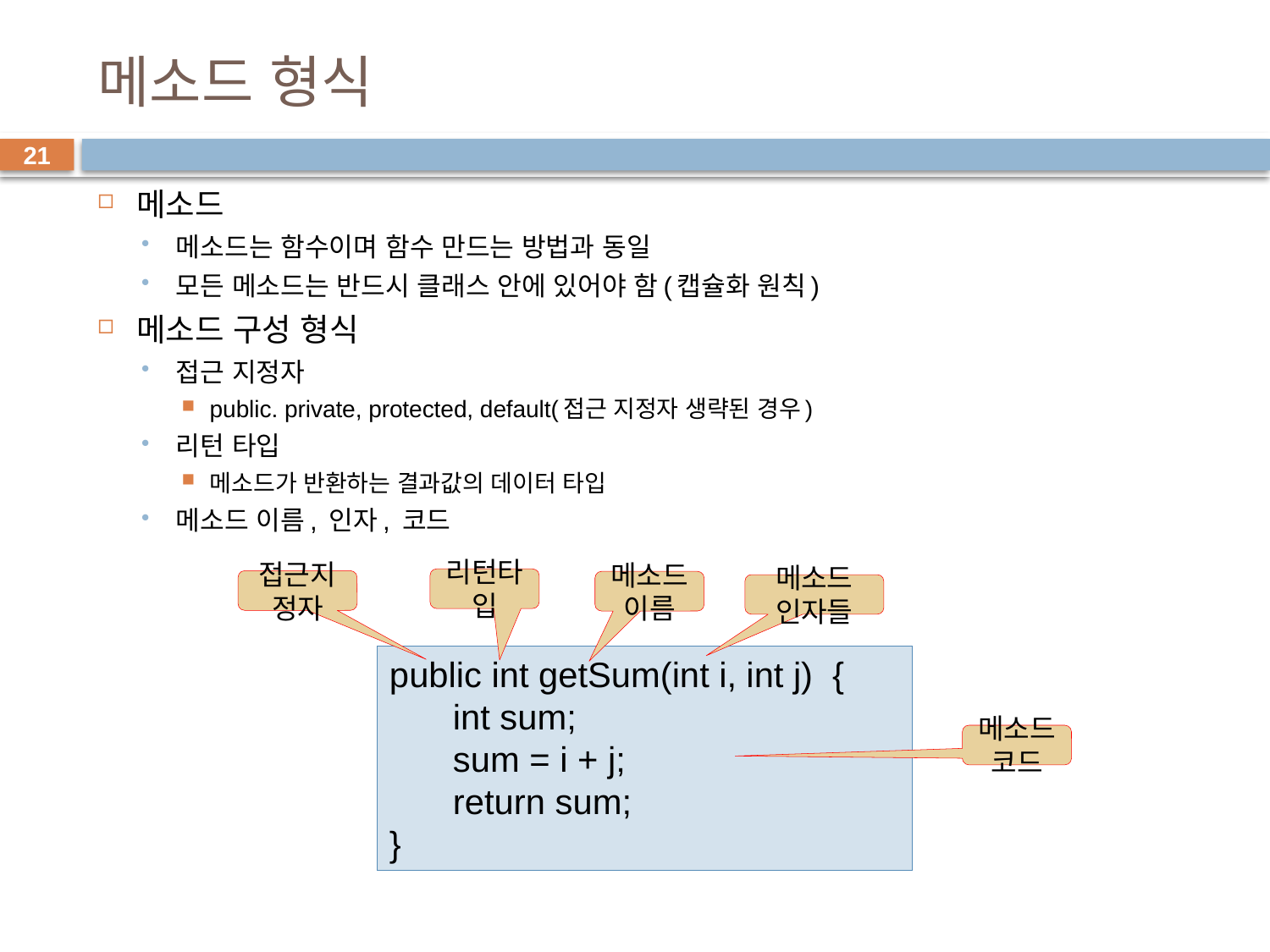

# 메소드 형식
21
메소드
메소드는 함수이며 함수 만드는 방법과 동일
모든 메소드는 반드시 클래스 안에 있어야 함(캡슐화 원칙)
메소드 구성 형식
접근 지정자
public. private, protected, default(접근 지정자 생략된 경우)
리턴 타입
메소드가 반환하는 결과값의 데이터 타입
메소드 이름, 인자, 코드

리턴타입
접근지정자
메소드이름
메소드 인자들
public int getSum(int i, int j)  {
int sum;
sum = i + j;
return sum;
}
메소드 코드